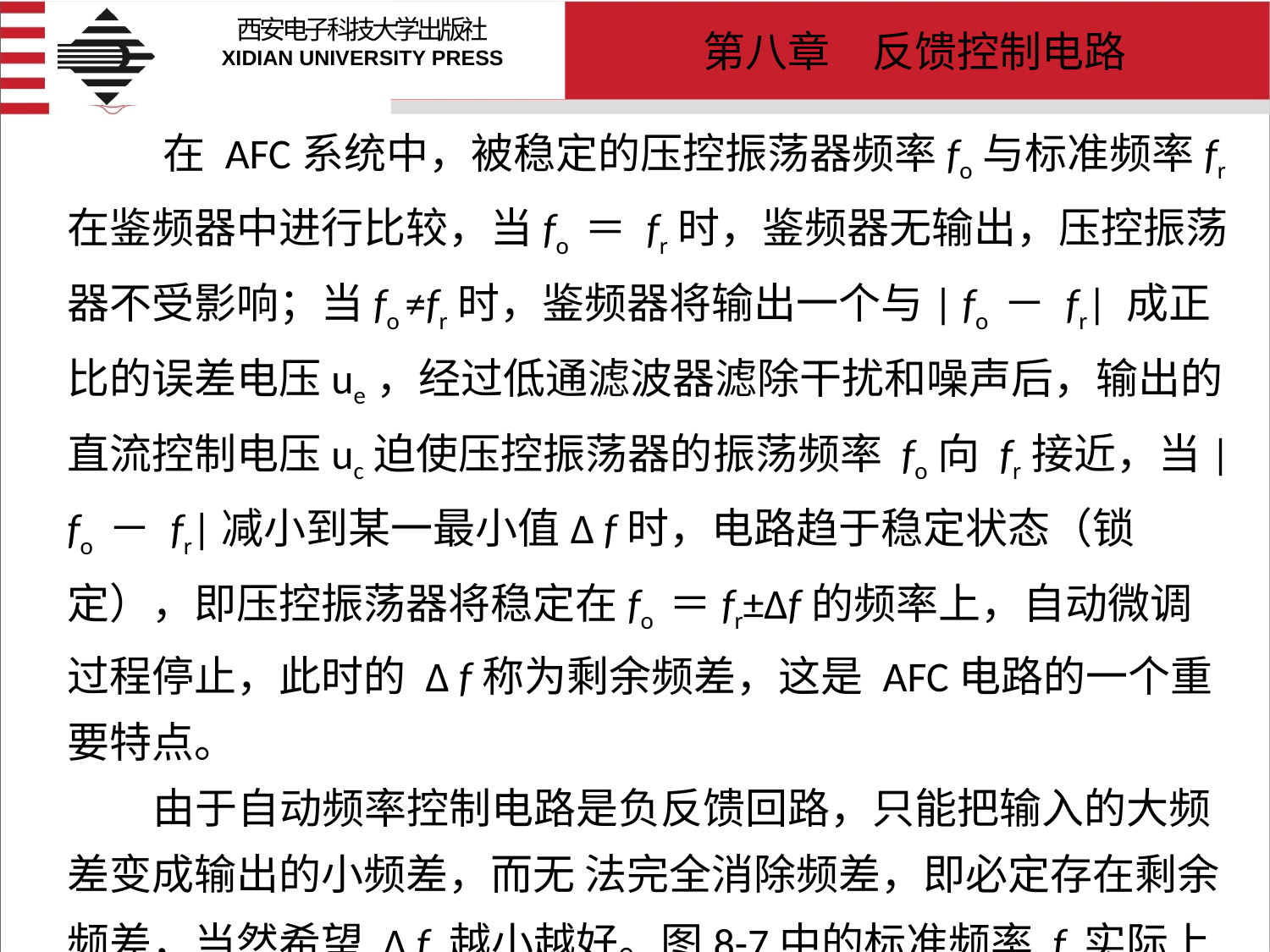

# 在 AFC系统中，被稳定的压控振荡器频率fo与标准频率fr在鉴频器中进行比较，当fo ＝ fr时，鉴频器无输出，压控振荡器不受影响；当fo ≠fr时，鉴频器将输出一个与| fo － fr| 成正比的误差电压ue，经过低通滤波器滤除干扰和噪声后，输出的直流控制电压uc迫使压控振荡器的振荡频率 fo向 fr接近，当| fo － fr|减小到某一最小值Δ f时，电路趋于稳定状态（锁定），即压控振荡器将稳定在fo ＝fr±Δf的频率上，自动微调过程停止，此时的 Δ f称为剩余频差，这是 AFC电路的一个重要特点。 由于自动频率控制电路是负反馈回路，只能把输入的大频差变成输出的小频差，而无 法完全消除频差，即必定存在剩余频差，当然希望 Δ f 越小越好。图8-7中的标准频率 fr实际上可以利用鉴频器的中心频率，并不需要另外供给。